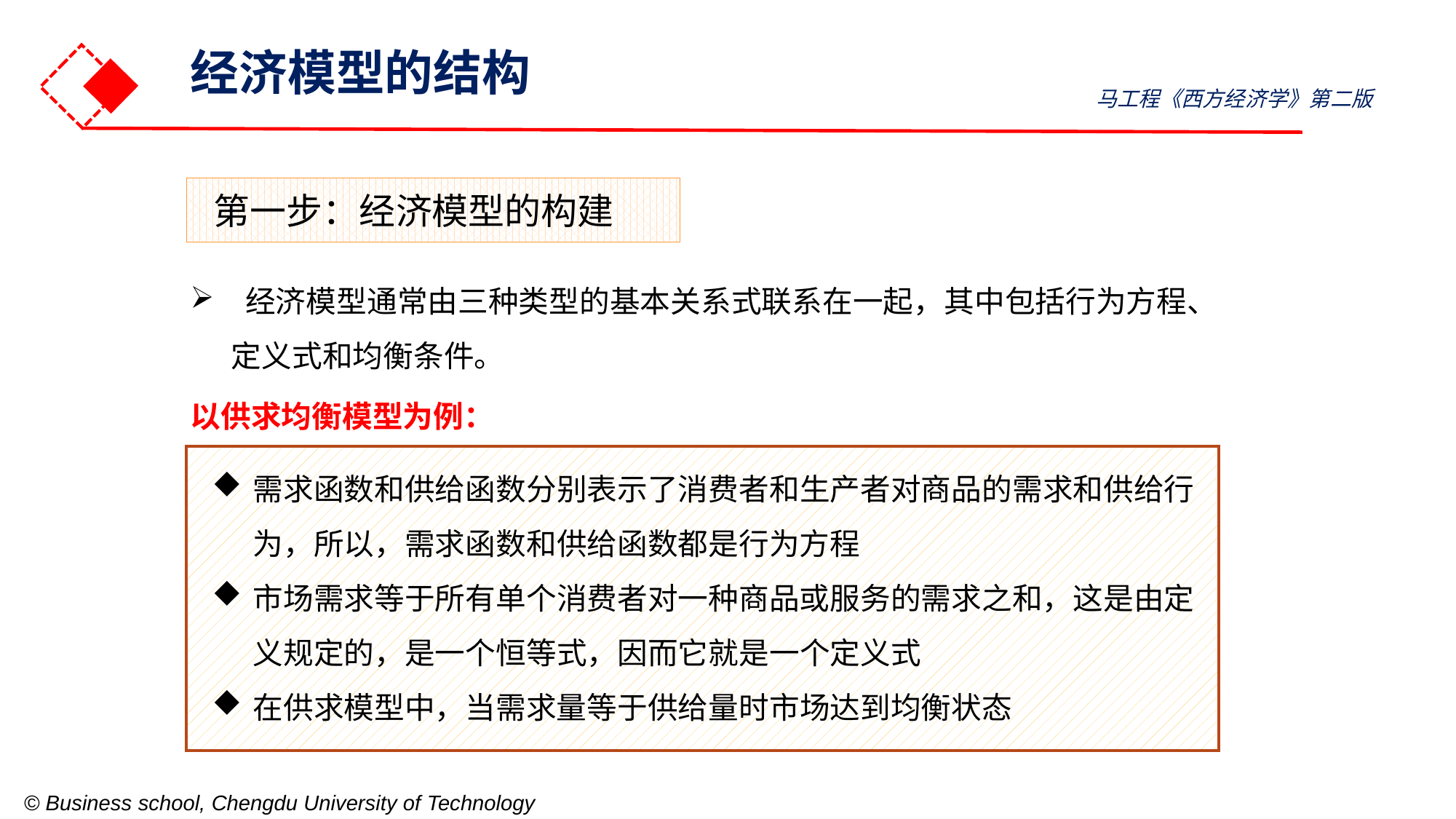

经济模型的结构

马工程《西方经济学》第二版
 第一步：经济模型的构建

 经济模型通常由三种类型的基本关系式联系在一起，其中包括行为方程、定义式和均衡条件。
以供求均衡模型为例：

需求函数和供给函数分别表示了消费者和生产者对商品的需求和供给行为，所以，需求函数和供给函数都是行为方程
市场需求等于所有单个消费者对一种商品或服务的需求之和，这是由定义规定的，是一个恒等式，因而它就是一个定义式
在供求模型中，当需求量等于供给量时市场达到均衡状态